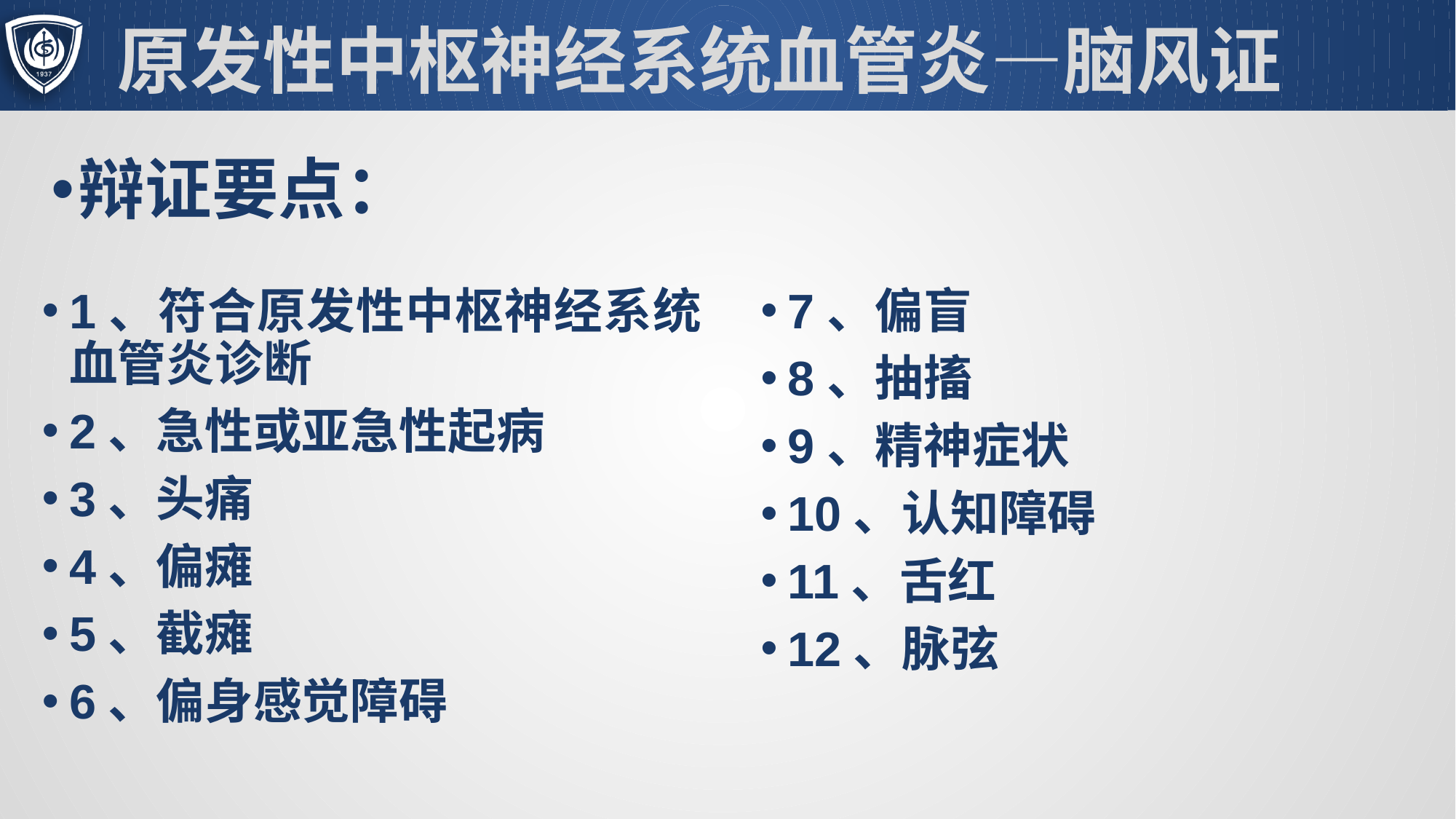

# 原发性中枢神经系统血管炎—脑风证
辩证要点：

7、偏盲
8、抽搐
9、精神症状
10、认知障碍
11、舌红
12、脉弦
1、符合原发性中枢神经系统血管炎诊断
2、急性或亚急性起病
3、头痛
4、偏瘫
5、截瘫
6、偏身感觉障碍